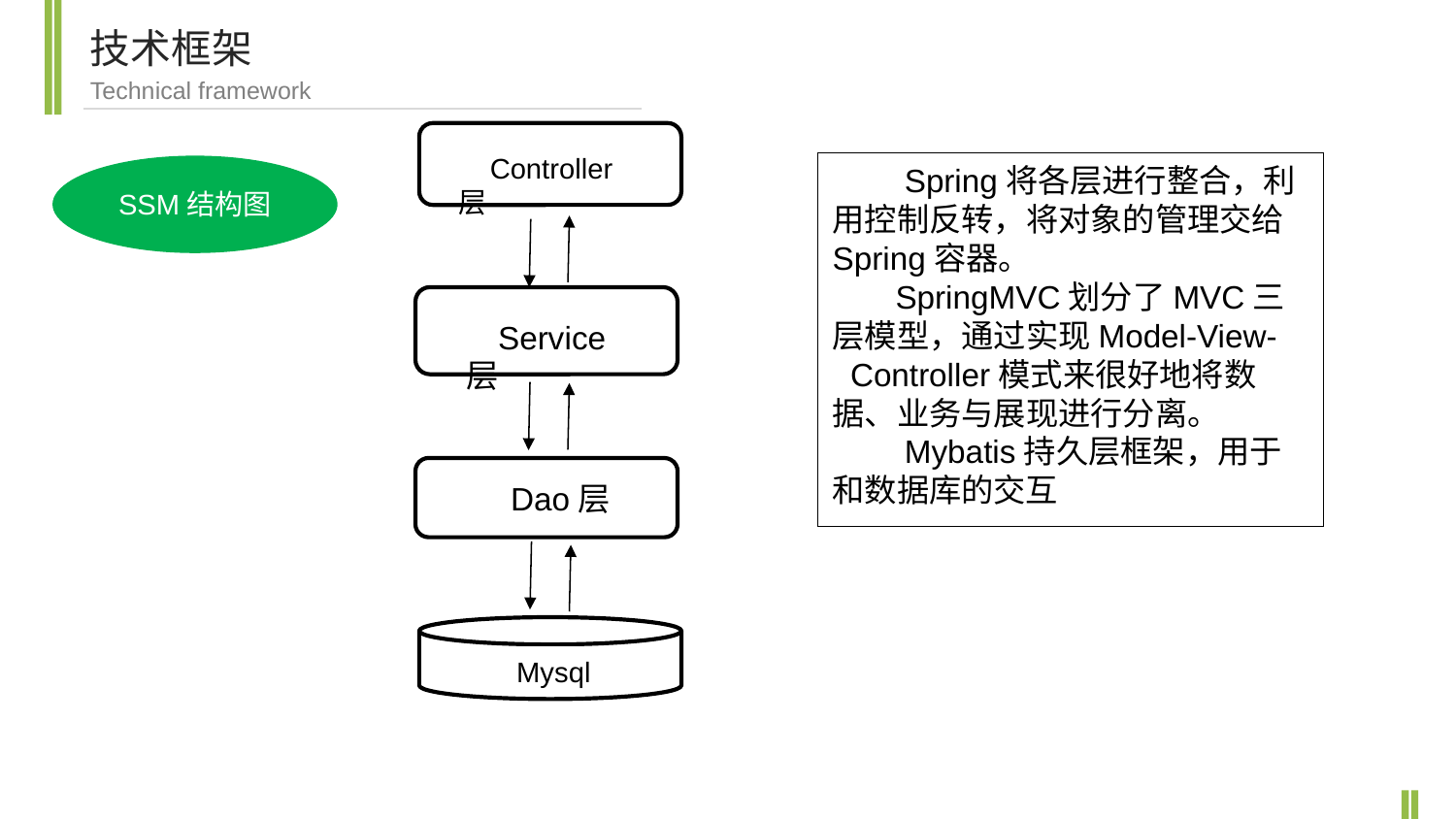

技术框架
Technical framework

Controller层
        Spring将各层进行整合，利用控制反转，将对象的管理交给Spring容器。
       SpringMVC划分了MVC三层模型，通过实现Model-View-      Controller模式来很好地将数据、业务与展现进行分离。
        Mybatis持久层框架，用于和数据库的交互

SSM结构图

Service层

Dao层

Mysql